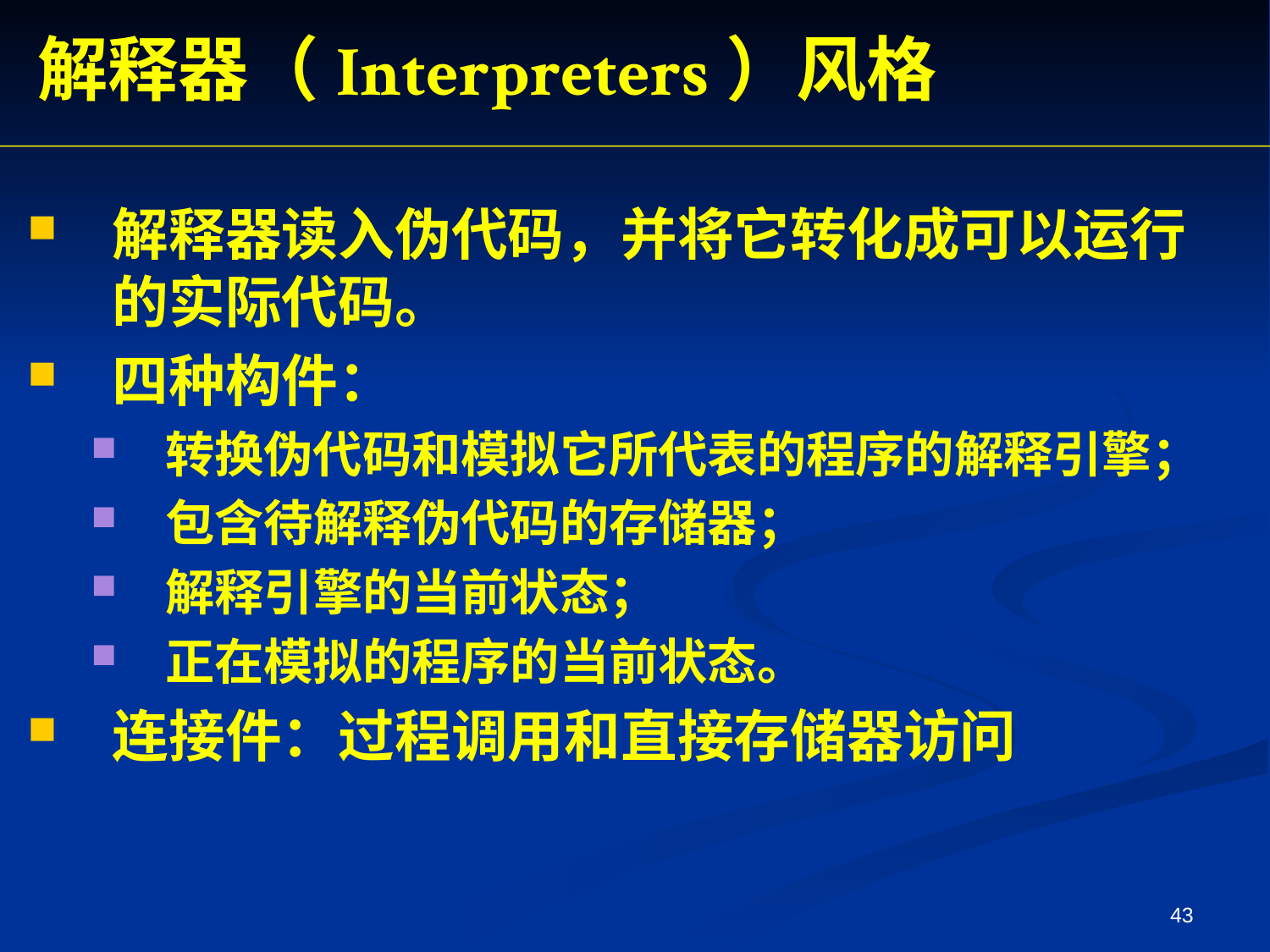

解释器（Interpreters）风格

解释器读入伪代码，并将它转化成可以运行的实际代码。
四种构件：
转换伪代码和模拟它所代表的程序的解释引擎；
包含待解释伪代码的存储器；
解释引擎的当前状态；
正在模拟的程序的当前状态。
连接件：过程调用和直接存储器访问
43